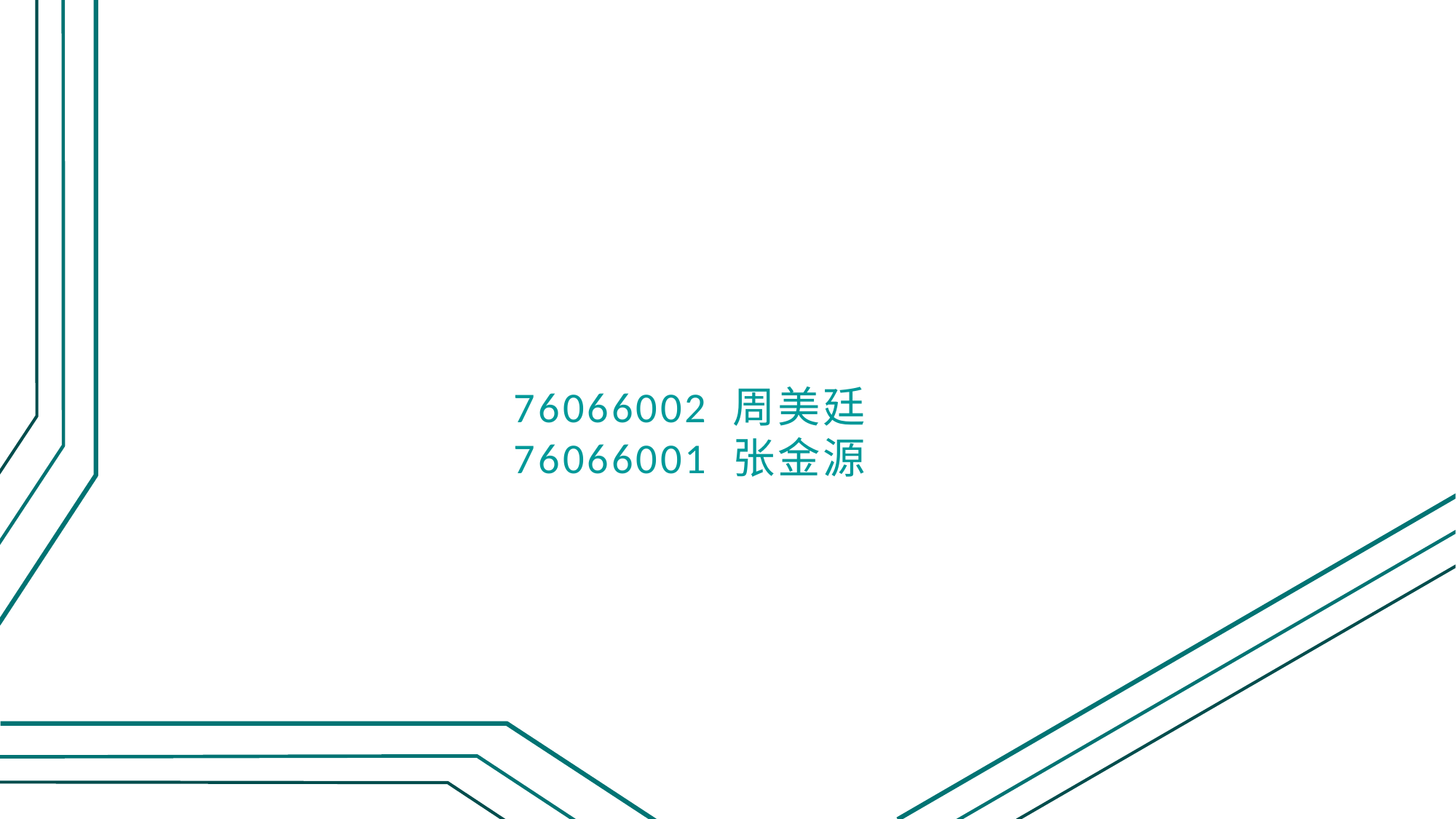

Maximum Clique Problem
76066002 周美廷
76066001 张金源